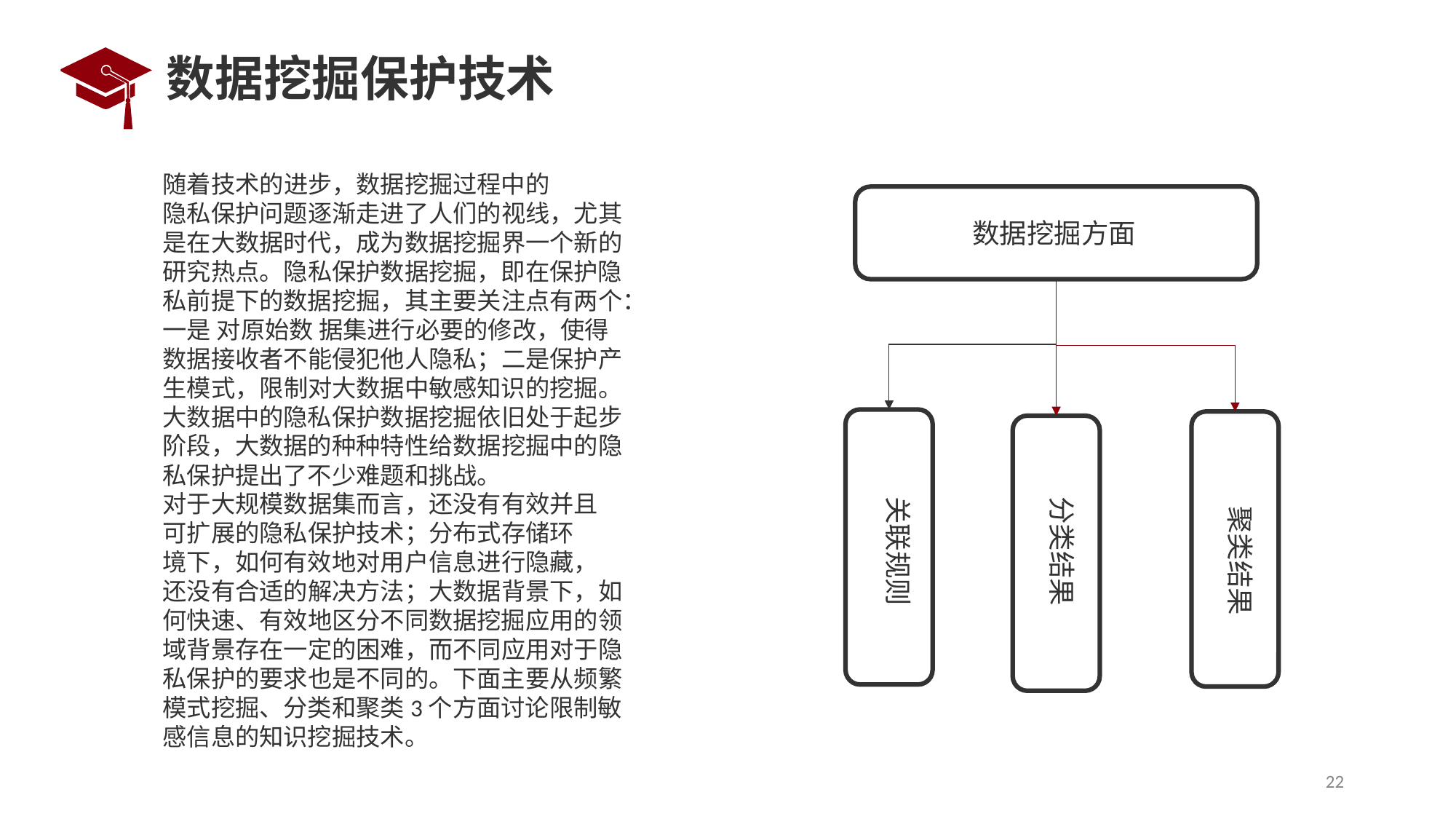

# 数据挖掘保护技术
随着技术的进步，数据挖掘过程中的
隐私保护问题逐渐走进了人们的视线，尤其是在大数据时代，成为数据挖掘界一个新的研究热点。隐私保护数据挖掘，即在保护隐私前提下的数据挖掘，其主要关注点有两个：一是 对原始数 据集进行必要的修改，使得数据接收者不能侵犯他人隐私；二是保护产生模式，限制对大数据中敏感知识的挖掘。
大数据中的隐私保护数据挖掘依旧处于起步阶段，大数据的种种特性给数据挖掘中的隐私保护提出了不少难题和挑战。
对于大规模数据集而言，还没有有效并且
可扩展的隐私保护技术；分布式存储环
境下，如何有效地对用户信息进行隐藏，
还没有合适的解决方法；大数据背景下，如何快速、有效地区分不同数据挖掘应用的领域背景存在一定的困难，而不同应用对于隐私保护的要求也是不同的。下面主要从频繁模式挖掘、分类和聚类3个方面讨论限制敏感信息的知识挖掘技术。

数据挖掘方面
关联规则
分类结果
聚类结果

22